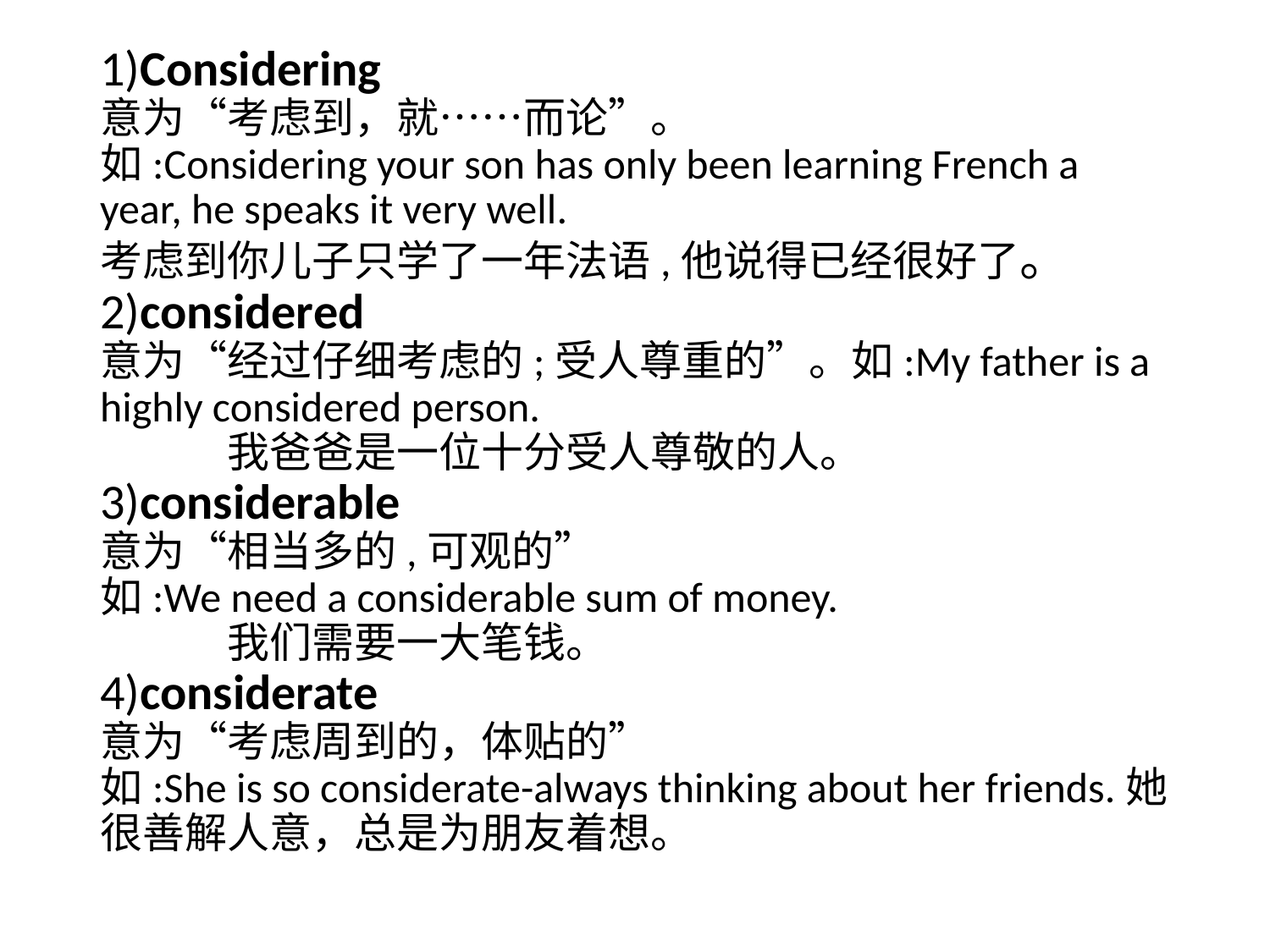

# 1)Considering 意为“考虑到，就……而论”。 如:Considering your son has only been learning French a year, he speaks it very well. 考虑到你儿子只学了一年法语,他说得已经很好了。 2)considered 意为“经过仔细考虑的;受人尊重的”。如:My father is a highly considered person. 我爸爸是一位十分受人尊敬的人。 3)considerable 意为“相当多的,可观的” 如:We need a considerable sum of money. 我们需要一大笔钱。 4)considerate 意为“考虑周到的，体贴的” 如:She is so considerate-always thinking about her friends.她很善解人意，总是为朋友着想。